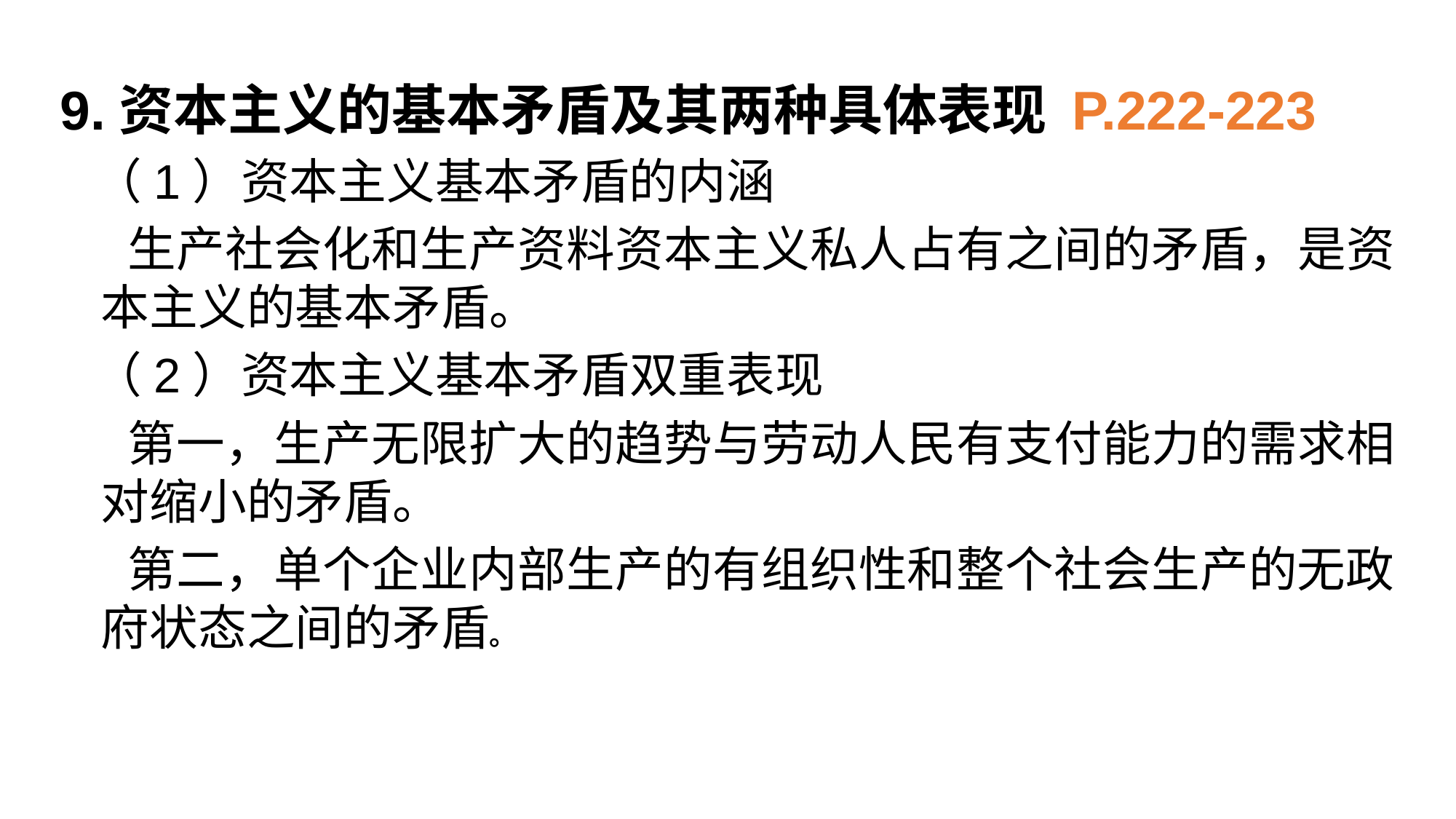

9.资本主义的基本矛盾及其两种具体表现 P.222-223
  （1）资本主义基本矛盾的内涵
     生产社会化和生产资料资本主义私人占有之间的矛盾，是资本主义的基本矛盾。
  （2）资本主义基本矛盾双重表现
     第一，生产无限扩大的趋势与劳动人民有支付能力的需求相对缩小的矛盾。
     第二，单个企业内部生产的有组织性和整个社会生产的无政府状态之间的矛盾。